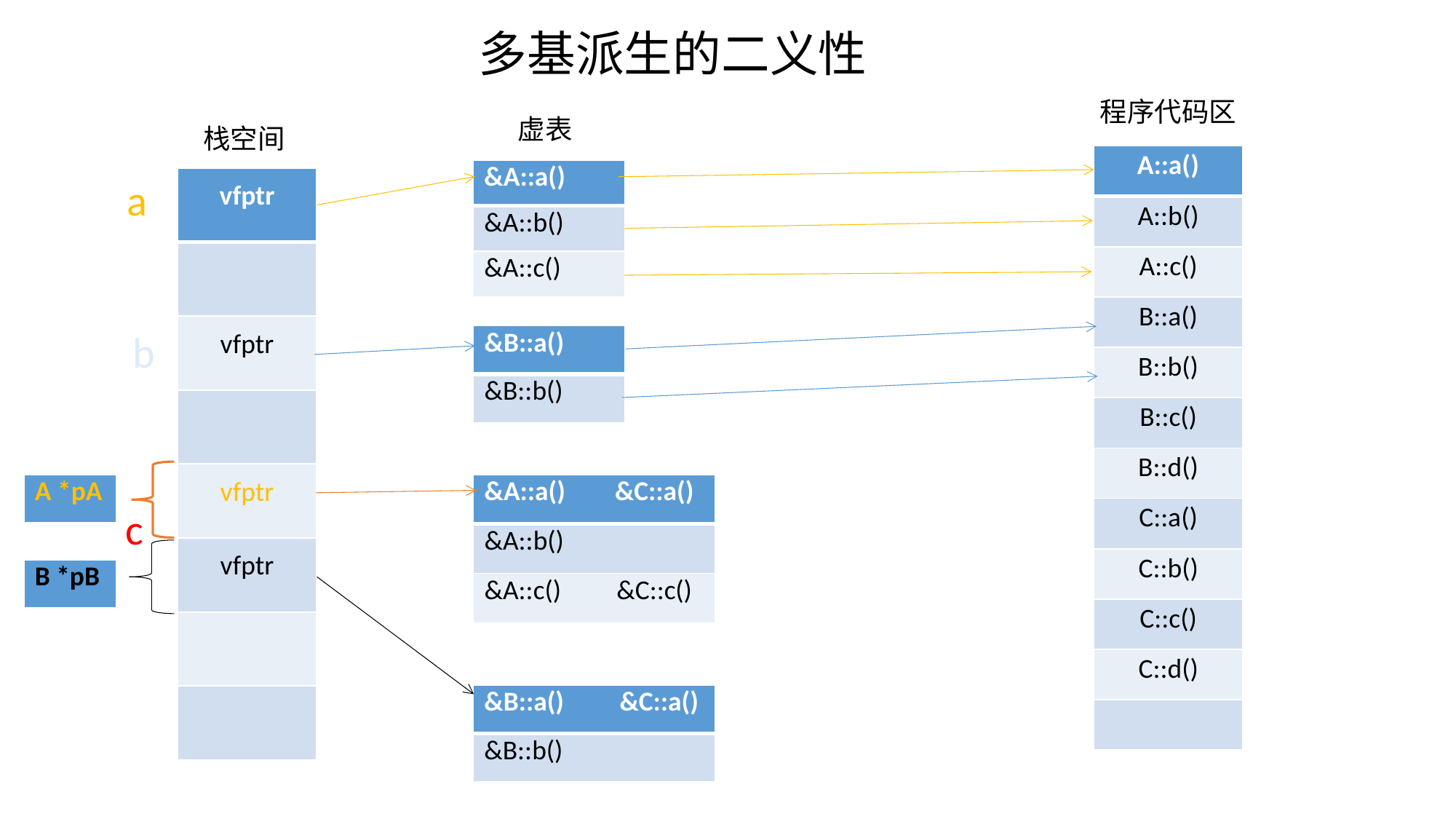

多基派生的二义性
程序代码区
   虚表
  栈空间
| A::a() |
| --- |
| A::b() |
| A::c() |
| B::a() |
| B::b() |
| B::c() |
| B::d() |
| C::a() |
| C::b() |
| C::c() |
| C::d() |
|  |
| &A::a() |
| --- |
| &A::b() |
| &A::c() |
a
| vfptr |
| --- |
|  |
| vfptr |
|  |
| vfptr |
| vfptr |
|  |
|  |
  b
| &B::a() |
| --- |
| &B::b() |

| A \*pA |
| --- |
| &A::a() &C::a() |
| --- |
| &A::b() |
| &A::c() &C::c() |
  c

| B \*pB |
| --- |
| &B::a() &C::a() |
| --- |
| &B::b() |